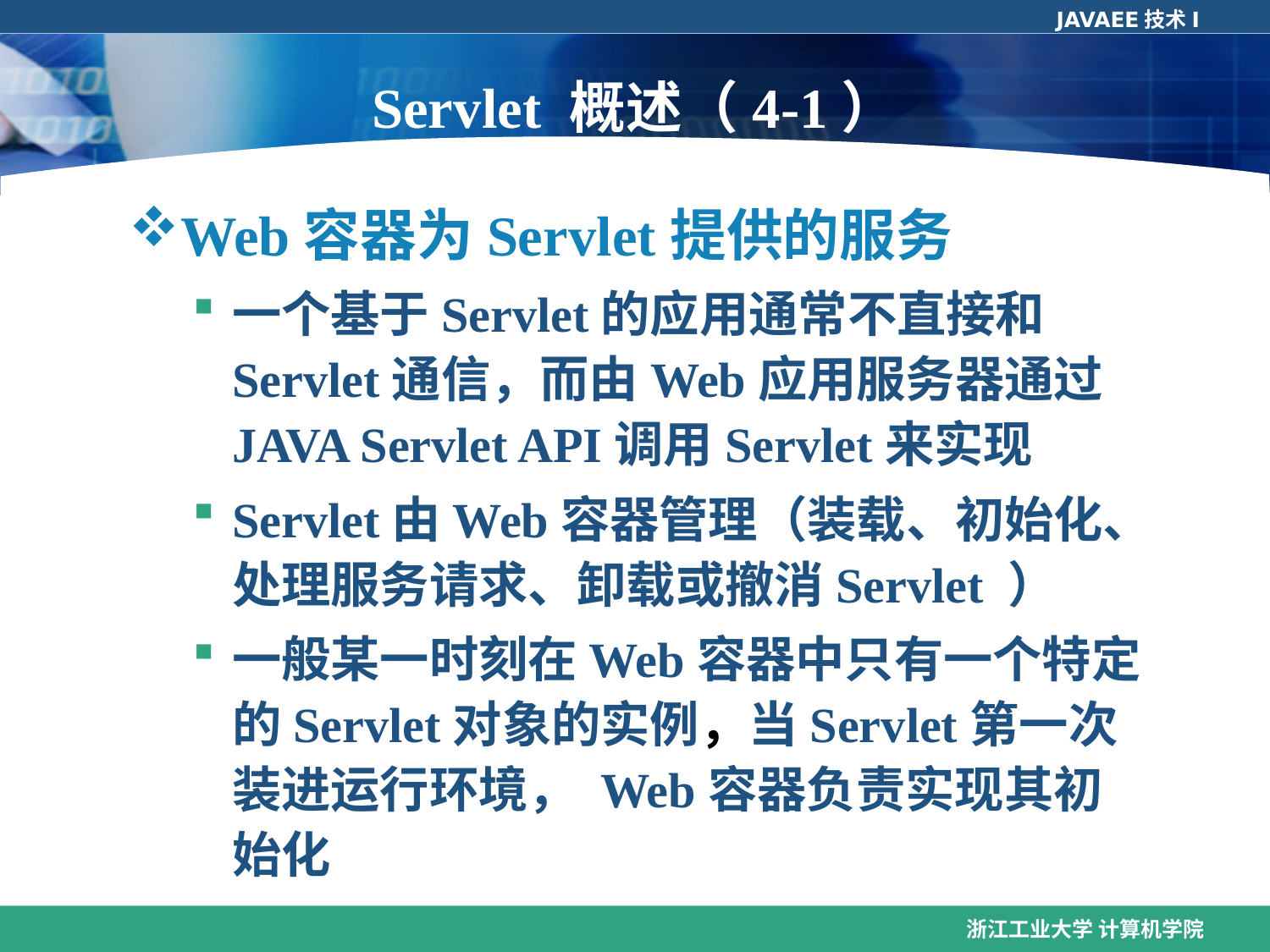

Servlet 概述（4-1）
Web容器为Servlet提供的服务
一个基于Servlet的应用通常不直接和Servlet通信，而由Web应用服务器通过JAVA Servlet API调用Servlet来实现
Servlet由Web容器管理（装载、初始化、处理服务请求、卸载或撤消Servlet ）
一般某一时刻在Web容器中只有一个特定的Servlet对象的实例，当Servlet第一次装进运行环境， Web容器负责实现其初始化